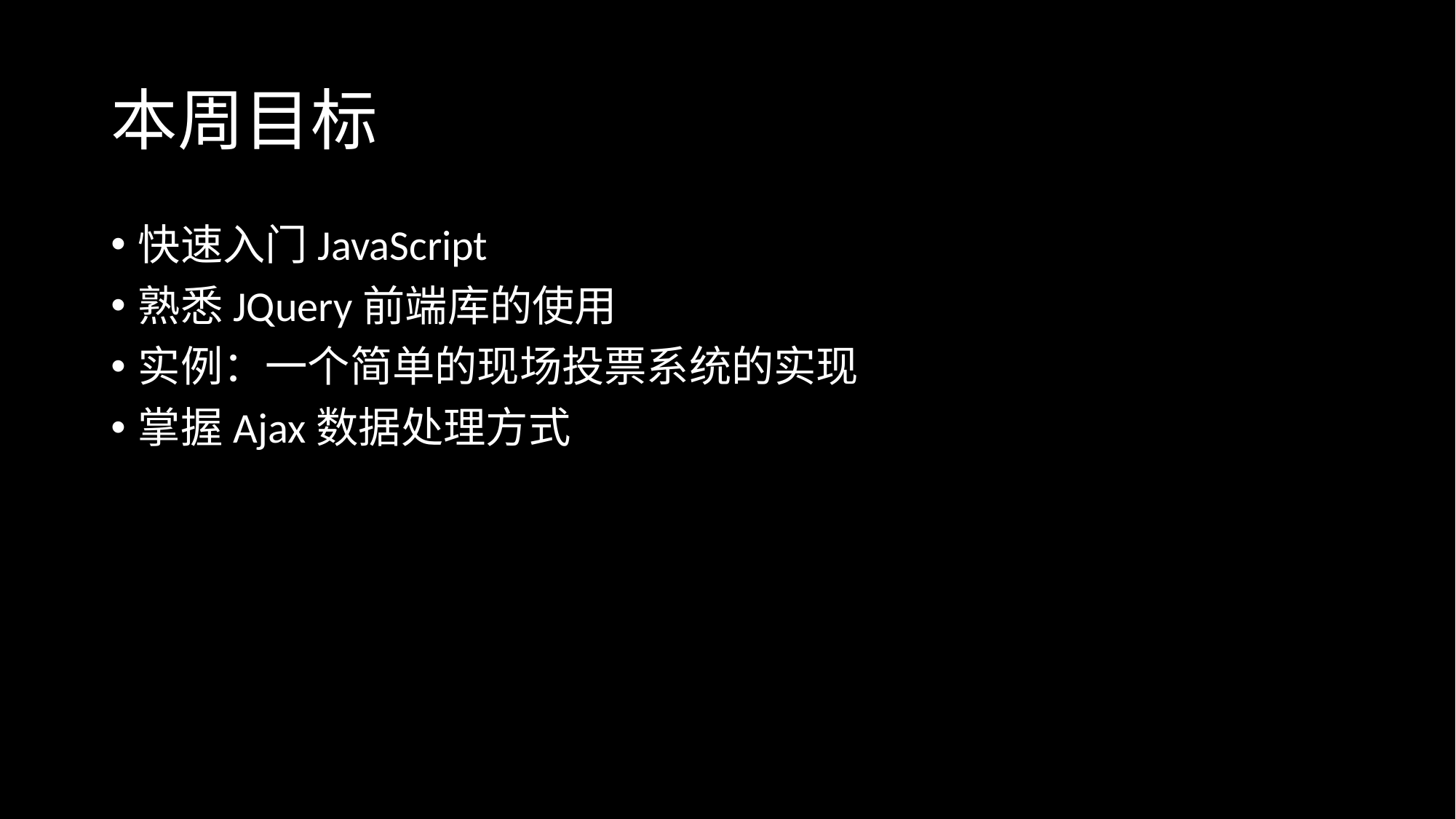

# 本周目标
快速入门JavaScript
熟悉JQuery前端库的使用
实例：一个简单的现场投票系统的实现
掌握Ajax数据处理方式